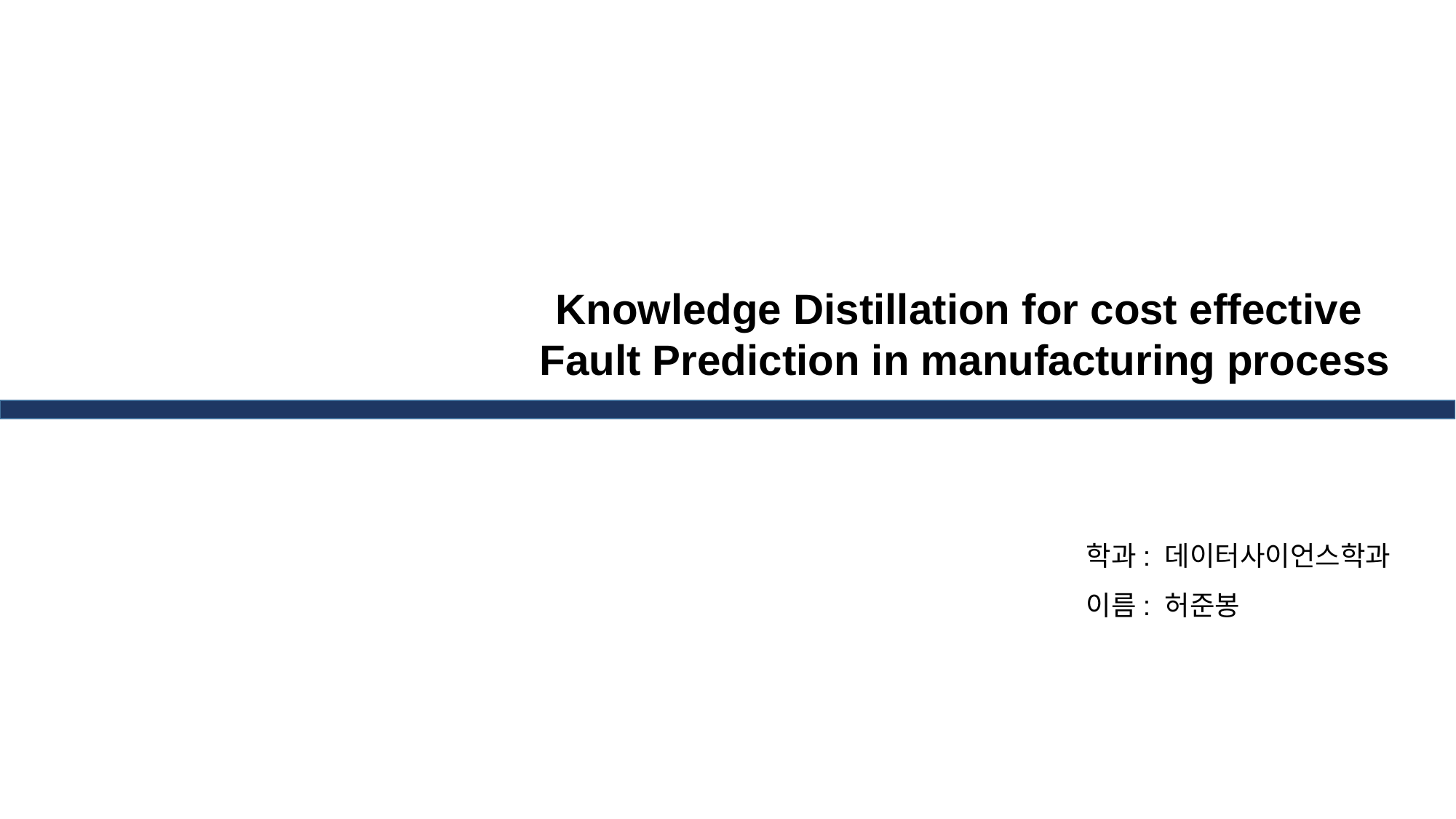

Knowledge Distillation for cost effective
Fault Prediction in manufacturing process
학과: 데이터사이언스학과
이름: 허준봉